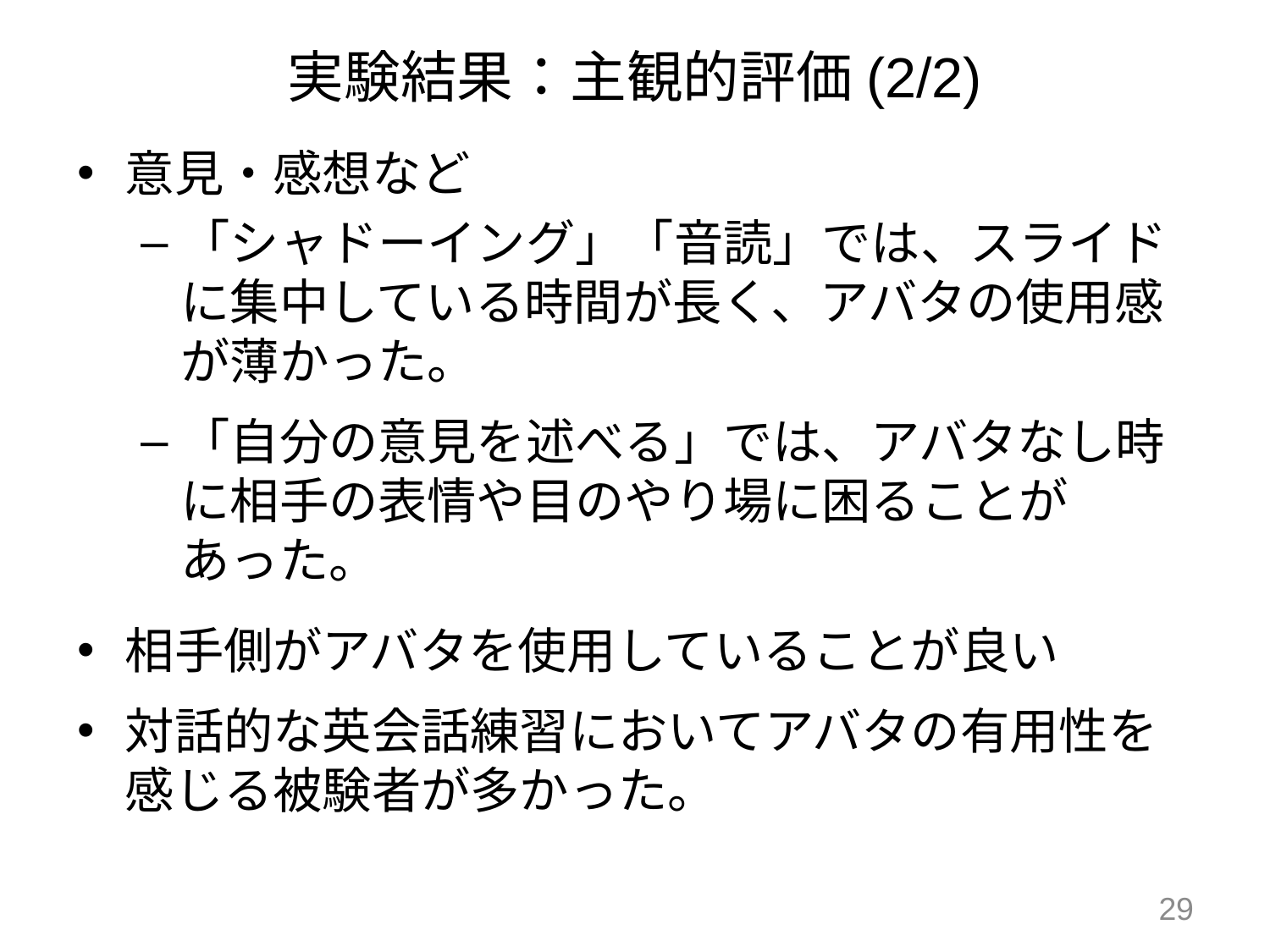

# 実験結果：主観的評価(2/2)
意見・感想など
「シャドーイング」「音読」では、スライドに集中している時間が長く、アバタの使用感が薄かった。
「自分の意見を述べる」では、アバタなし時に相手の表情や目のやり場に困ることが
あった。
相手側がアバタを使用していることが良い
対話的な英会話練習においてアバタの有用性を感じる被験者が多かった。
29